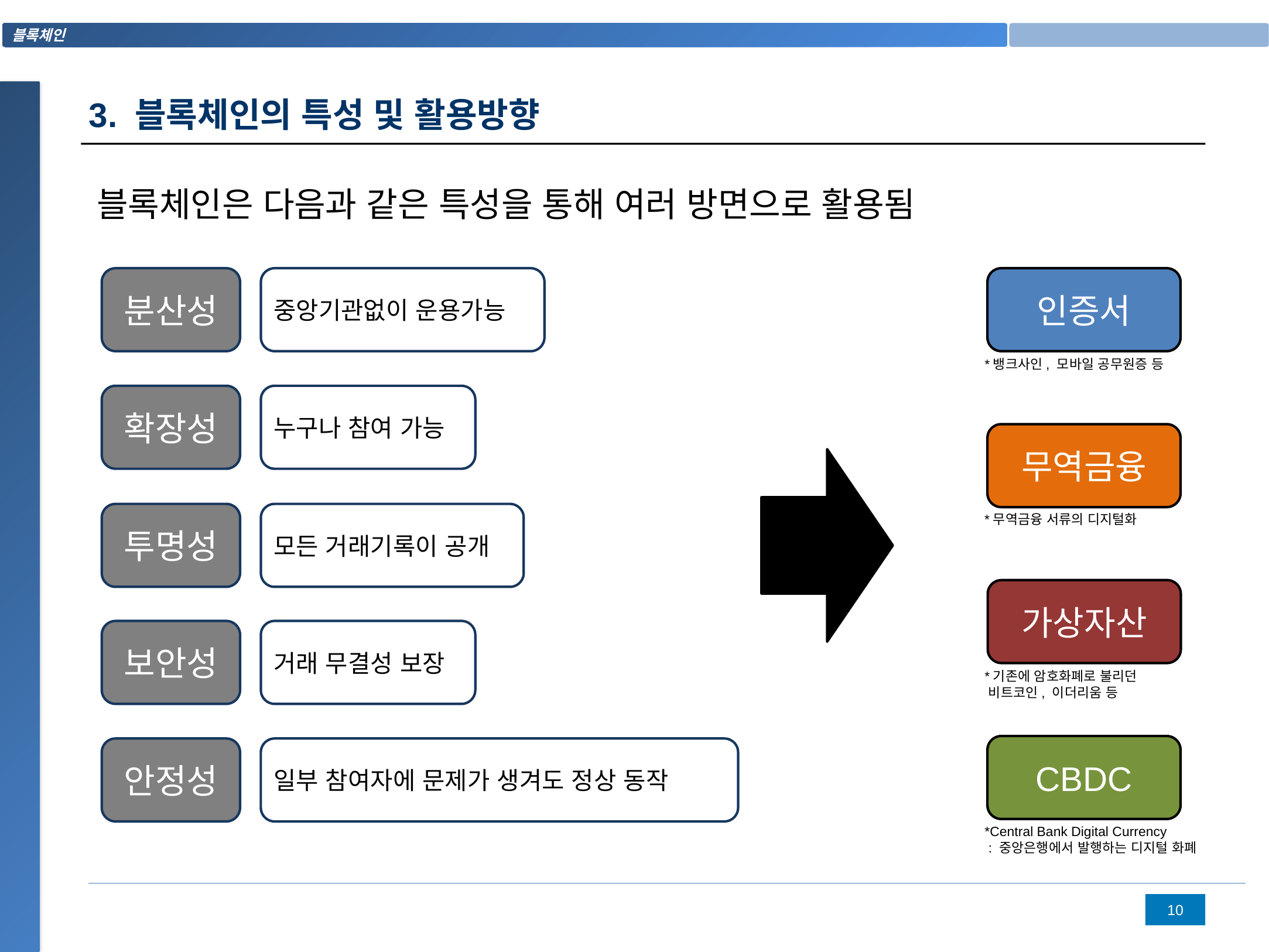

3. 블록체인의 특성 및 활용방향

블록체인은 다음과 같은 특성을 통해 여러 방면으로 활용됨
분산성
중앙기관없이 운용가능
인증서
*뱅크사인, 모바일 공무원증 등
확장성
누구나 참여 가능
무역금융

투명성
모든 거래기록이 공개
*무역금융 서류의 디지털화
가상자산
보안성
거래 무결성 보장
*기존에 암호화폐로 불리던
 비트코인, 이더리움 등
CBDC
안정성
일부 참여자에 문제가 생겨도 정상 동작
*Central Bank Digital Currency
 : 중앙은행에서 발행하는 디지털 화폐
10